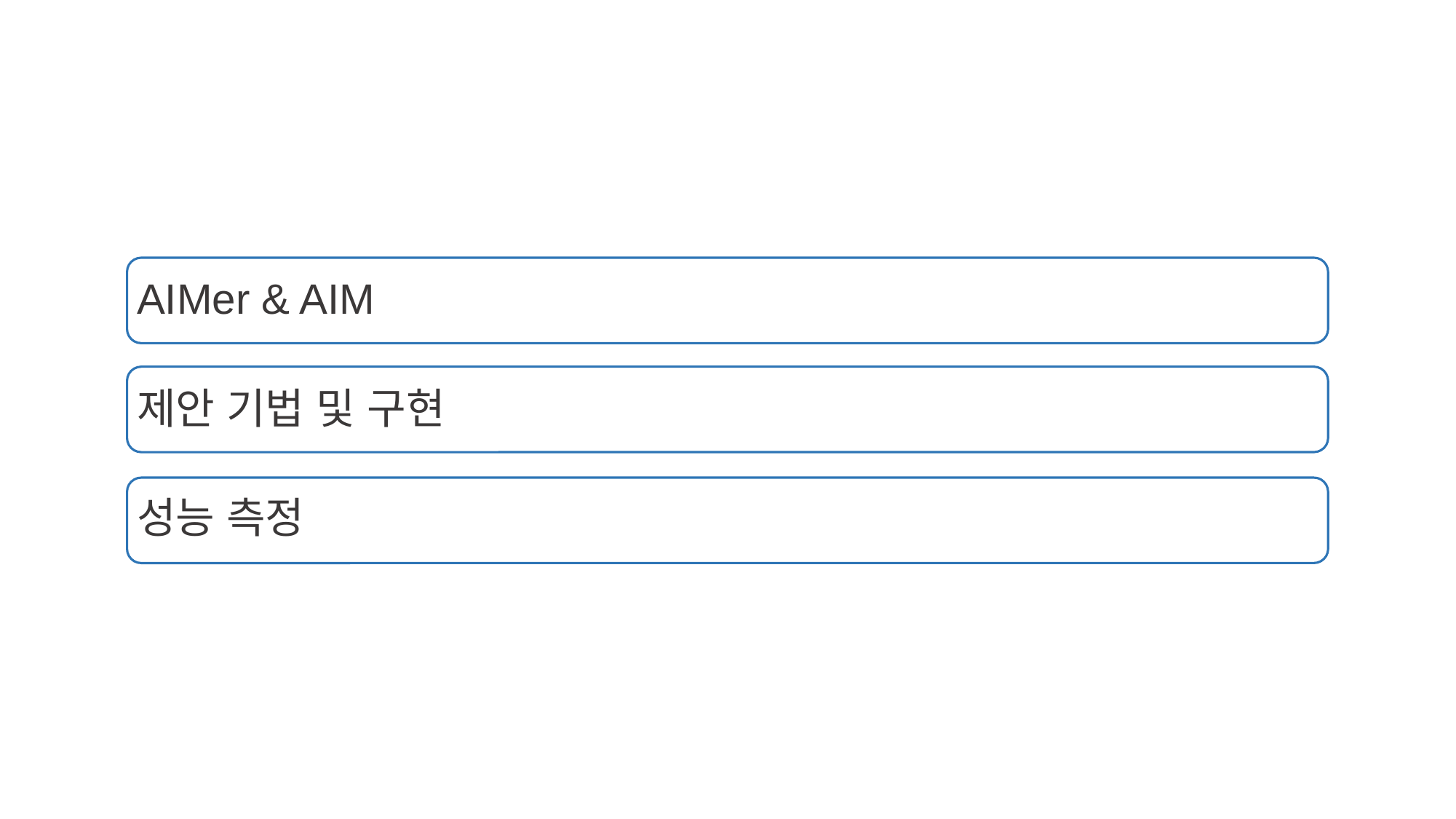

AIMer & AIM
제안 기법 및 구현
성능 측정